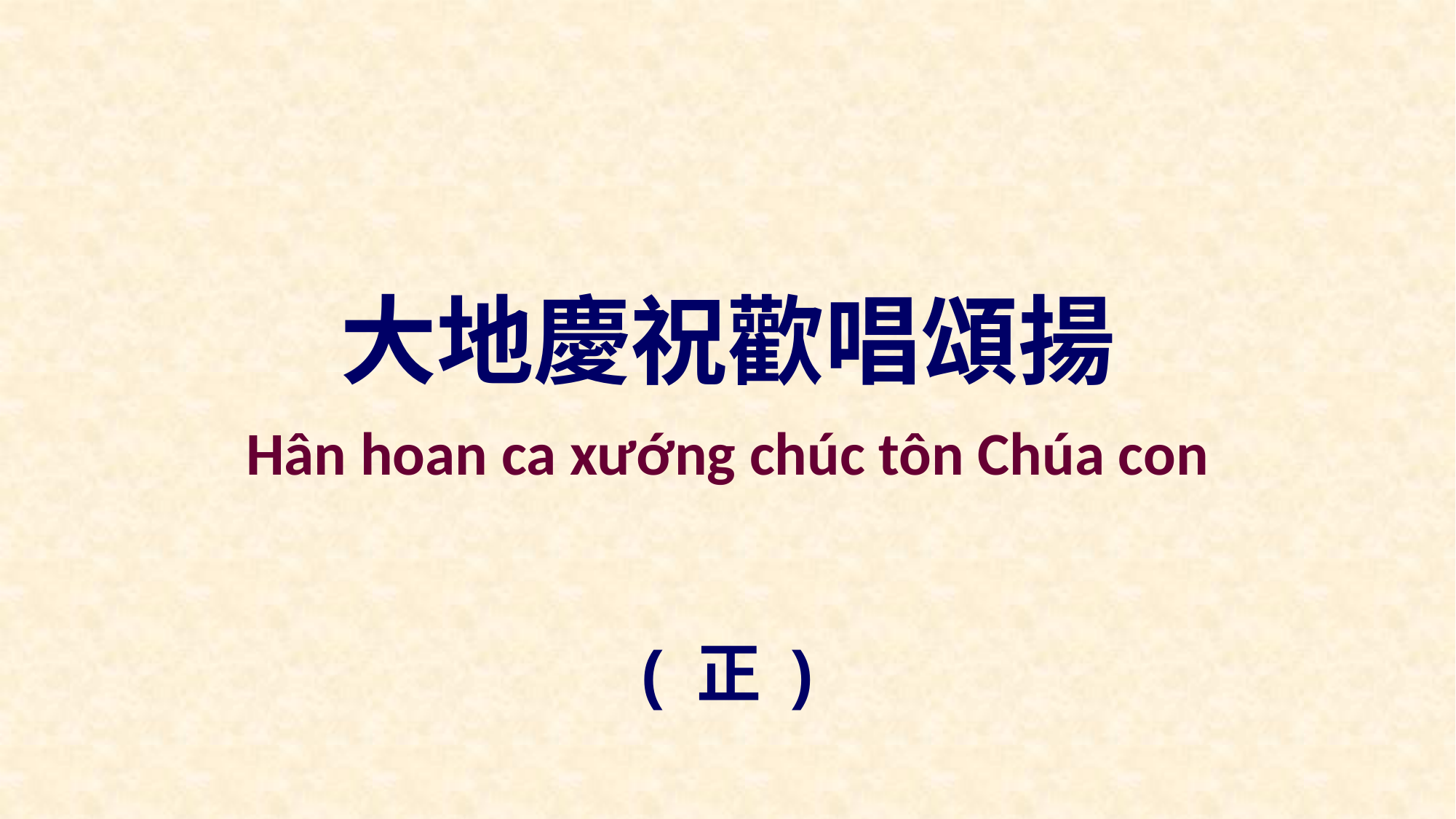

大地慶祝歡唱頌揚
Hân hoan ca xướng chúc tôn Chúa con
( 正 )